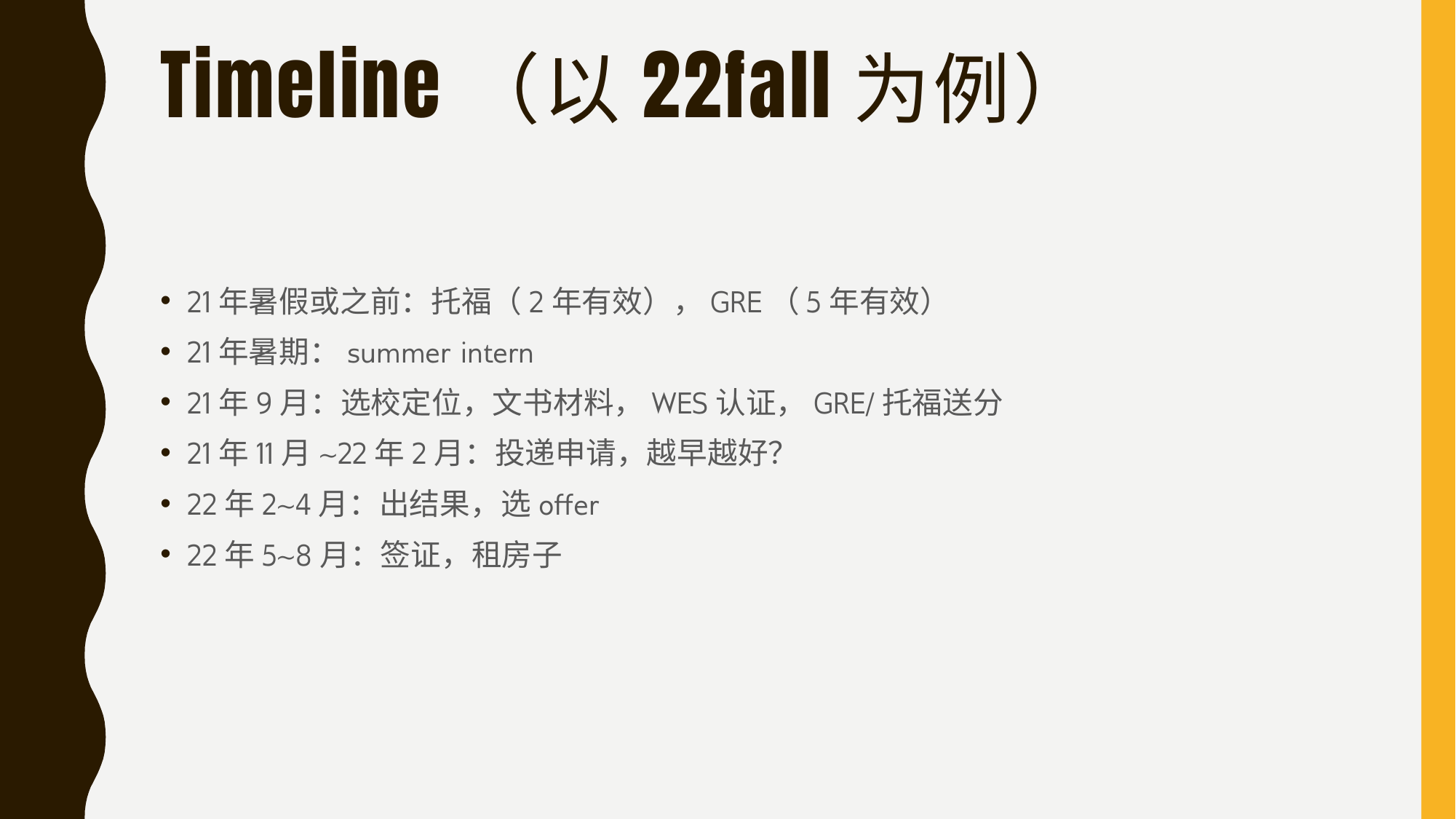

# Timeline（以22fall为例）
21年暑假或之前：托福（2年有效），GRE（5年有效）
21年暑期：summer intern
21年9月：选校定位，文书材料，WES认证，GRE/托福送分
21年11月~22年2月：投递申请，越早越好？
22年2~4月：出结果，选offer
22年5~8月：签证，租房子